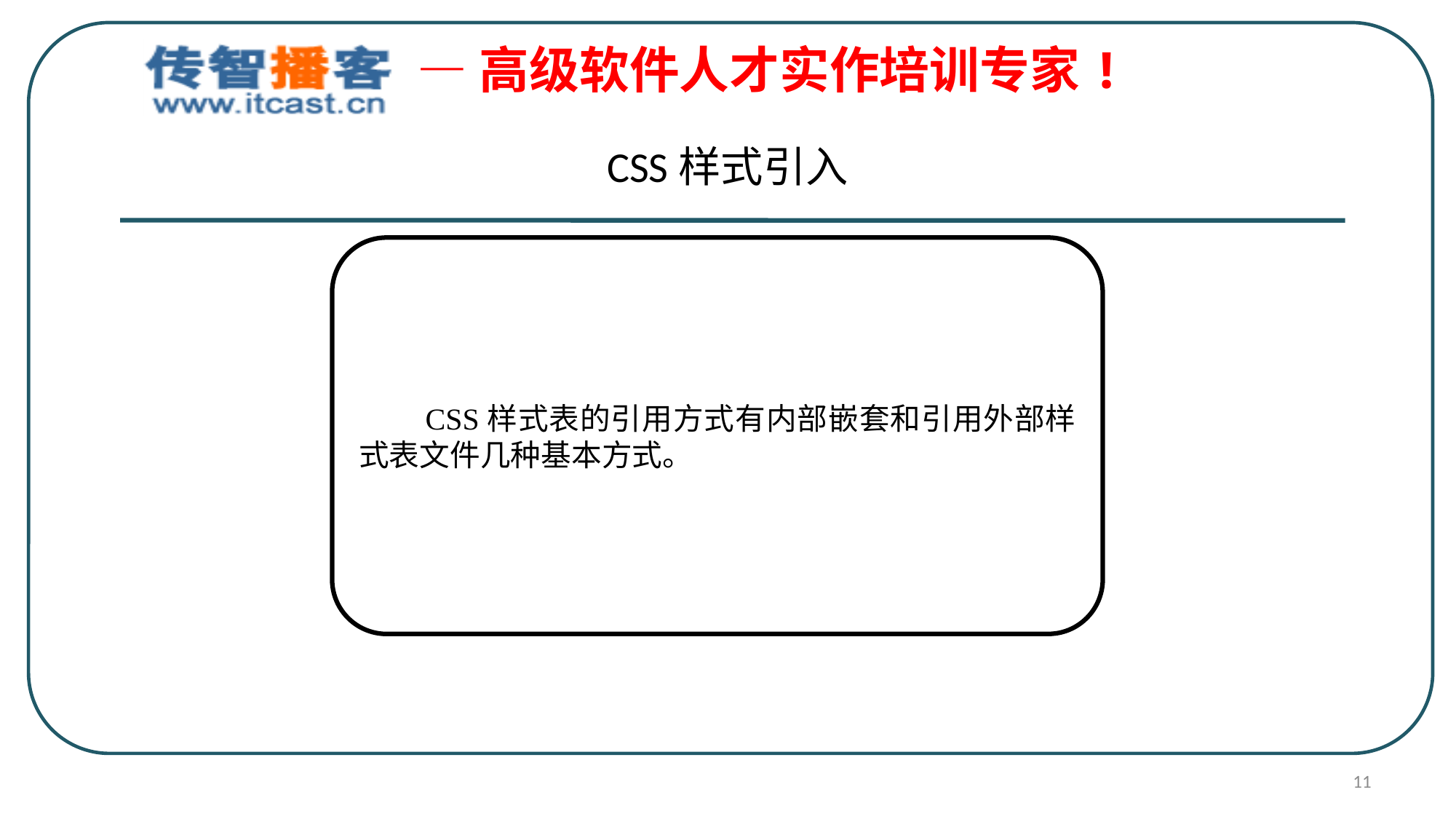

# CSS样式引入
        CSS样式表的引用方式有内部嵌套和引用外部样式表文件几种基本方式。
11